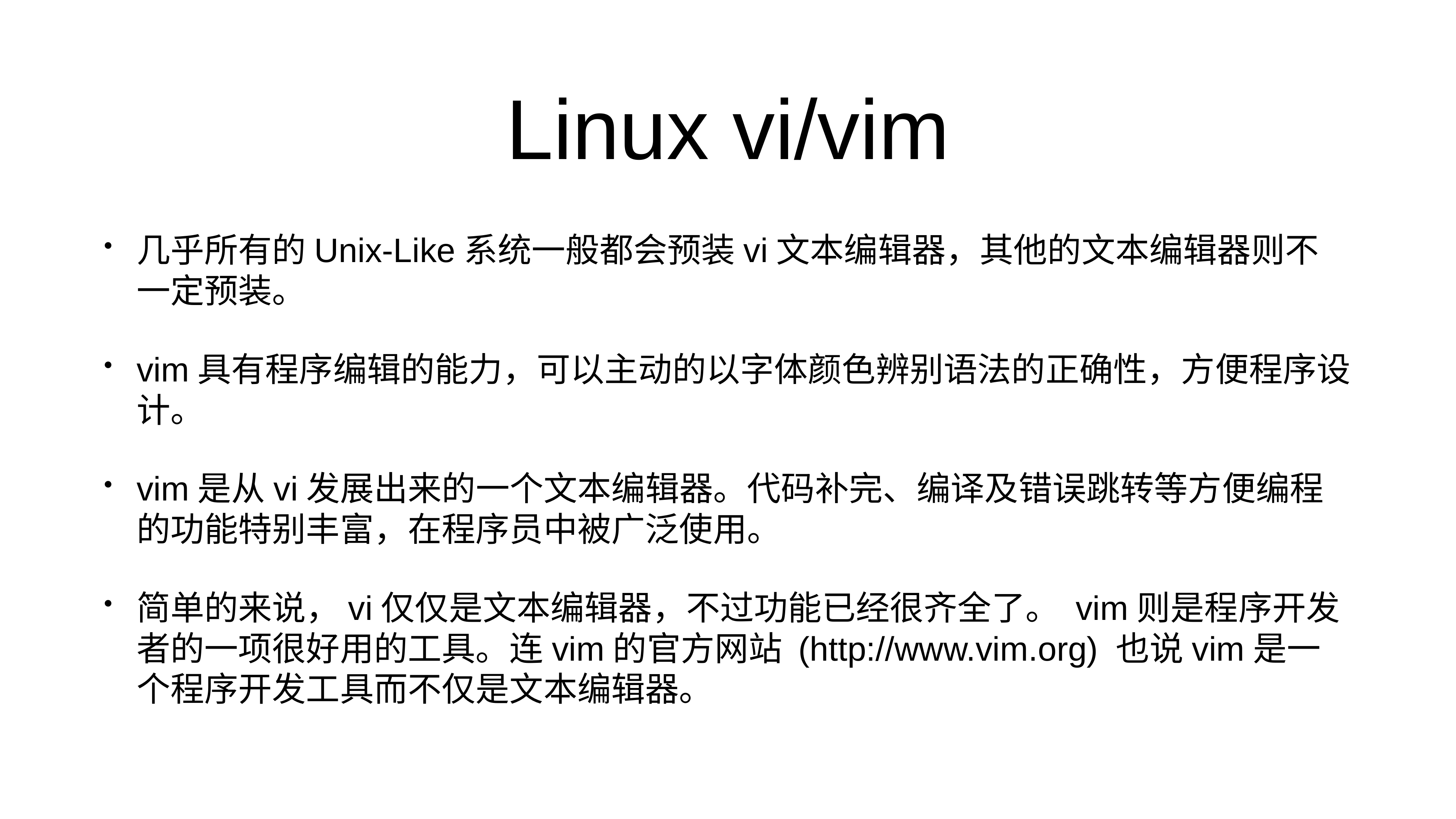

# Linux vi/vim
几乎所有的Unix-Like系统一般都会预装vi文本编辑器，其他的文本编辑器则不一定预装。
vim具有程序编辑的能力，可以主动的以字体颜色辨别语法的正确性，方便程序设计。
vim是从vi发展出来的一个文本编辑器。代码补完、编译及错误跳转等方便编程的功能特别丰富，在程序员中被广泛使用。
简单的来说，vi仅仅是文本编辑器，不过功能已经很齐全了。 vim则是程序开发者的一项很好用的工具。连vim的官方网站 (http://www.vim.org) 也说vim是一个程序开发工具而不仅是文本编辑器。